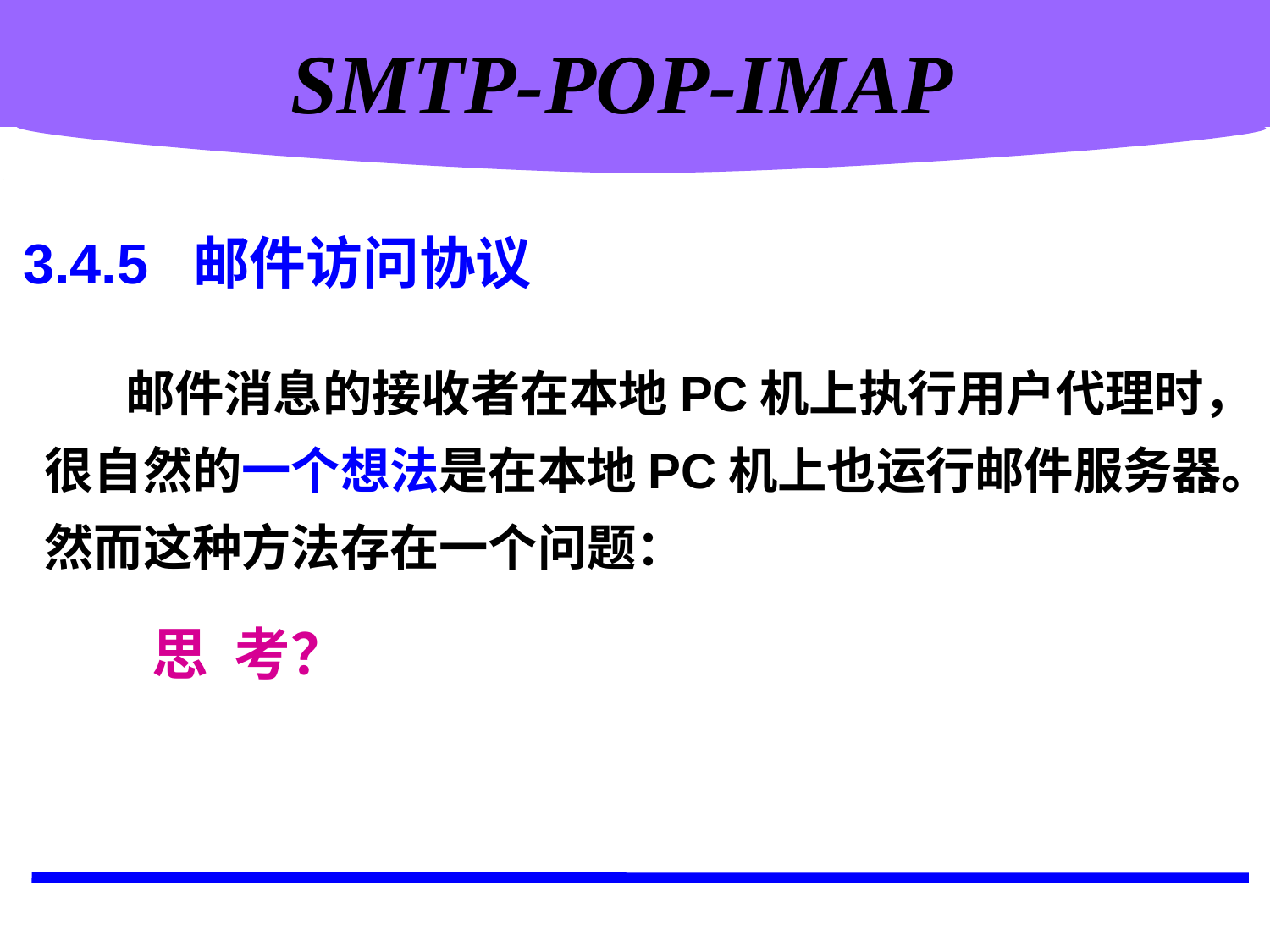

计算机网络概述
SMTP-POP-IMAP

3.4.5  邮件访问协议
         邮件消息的接收者在本地PC机上执行用户代理时，很自然的一个想法是在本地PC机上也运行邮件服务器。然而这种方法存在一个问题：
 思  考？